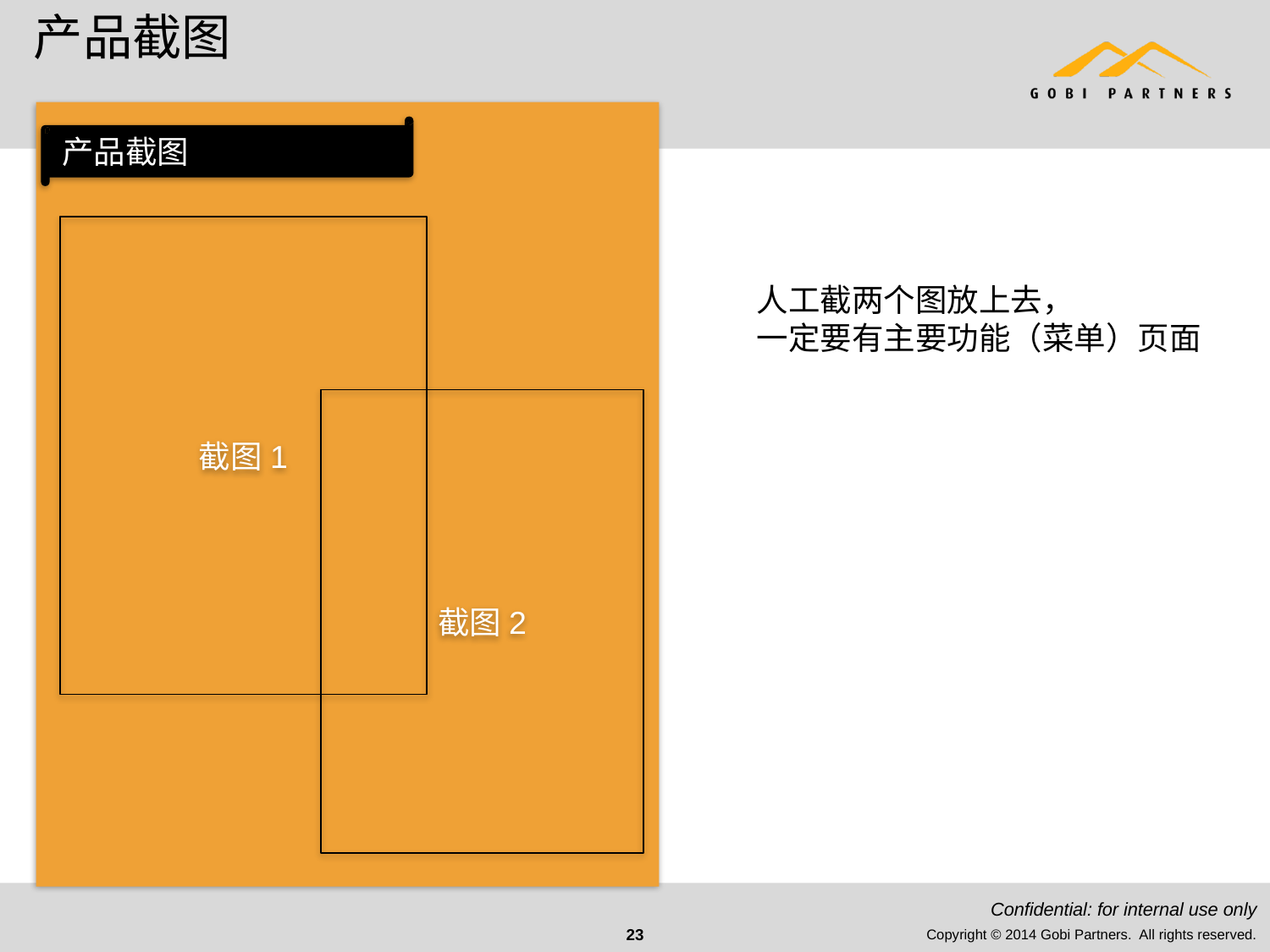

# 产品截图

产品截图
截图1
人工截两个图放上去，
一定要有主要功能（菜单）页面
截图2